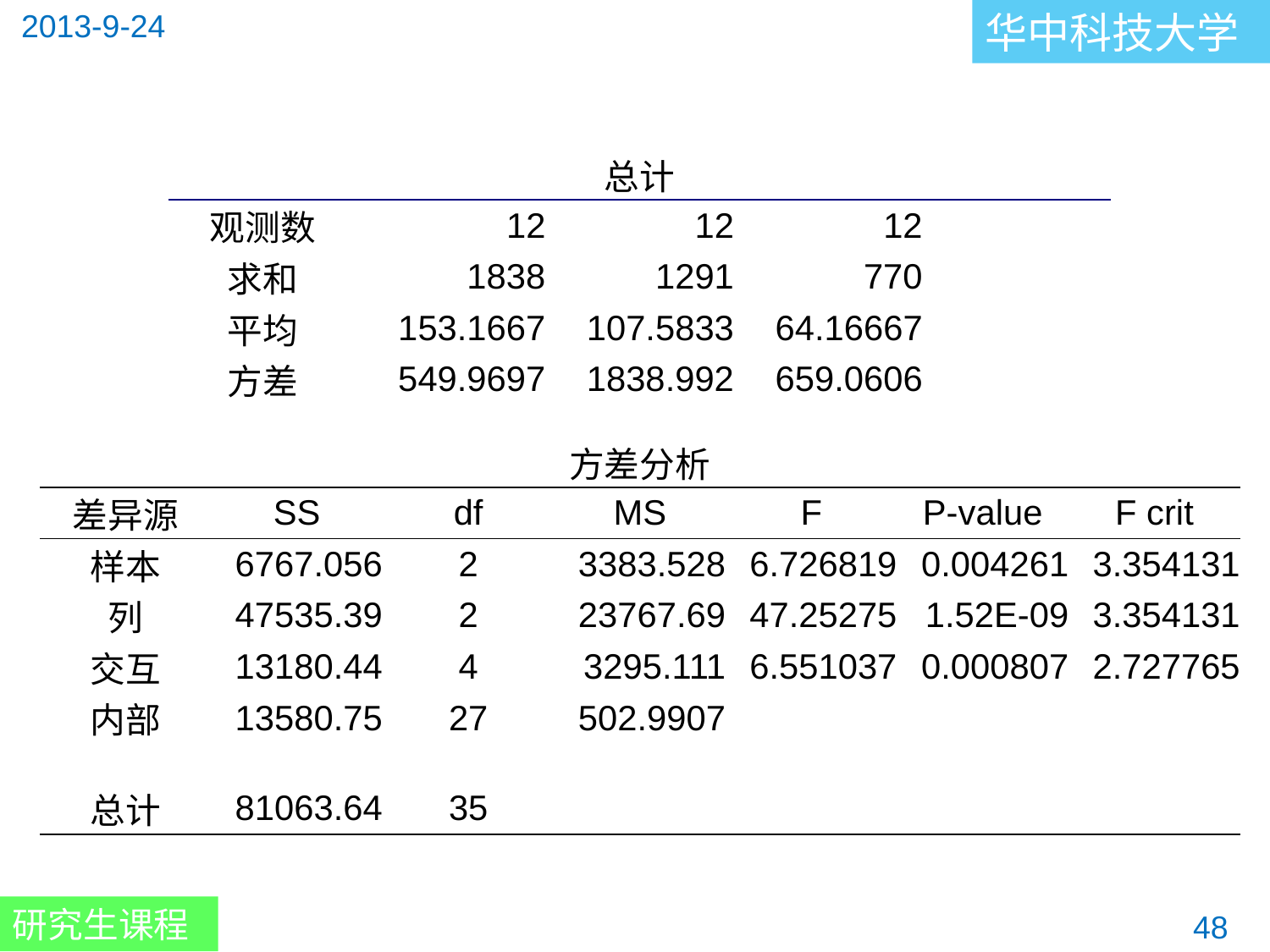

| 总计 |  |  |  |  |
| --- | --- | --- | --- | --- |
| 观测数 | 12 | 12 | 12 |  |
| 求和 | 1838 | 1291 | 770 |  |
| 平均 | 153.1667 | 107.5833 | 64.16667 |  |
| 方差 | 549.9697 | 1838.992 | 659.0606 |  |
| 方差分析 |  |  |  |  |  |  |
| --- | --- | --- | --- | --- | --- | --- |
| 差异源 | SS | df | MS | F | P-value | F crit |
| 样本 | 6767.056 | 2 | 3383.528 | 6.726819 | 0.004261 | 3.354131 |
| 列 | 47535.39 | 2 | 23767.69 | 47.25275 | 1.52E-09 | 3.354131 |
| 交互 | 13180.44 | 4 | 3295.111 | 6.551037 | 0.000807 | 2.727765 |
| 内部 | 13580.75 | 27 | 502.9907 |  |  |  |
|  |  |  |  |  |  |  |
| 总计 | 81063.64 | 35 |  |  |  |  |